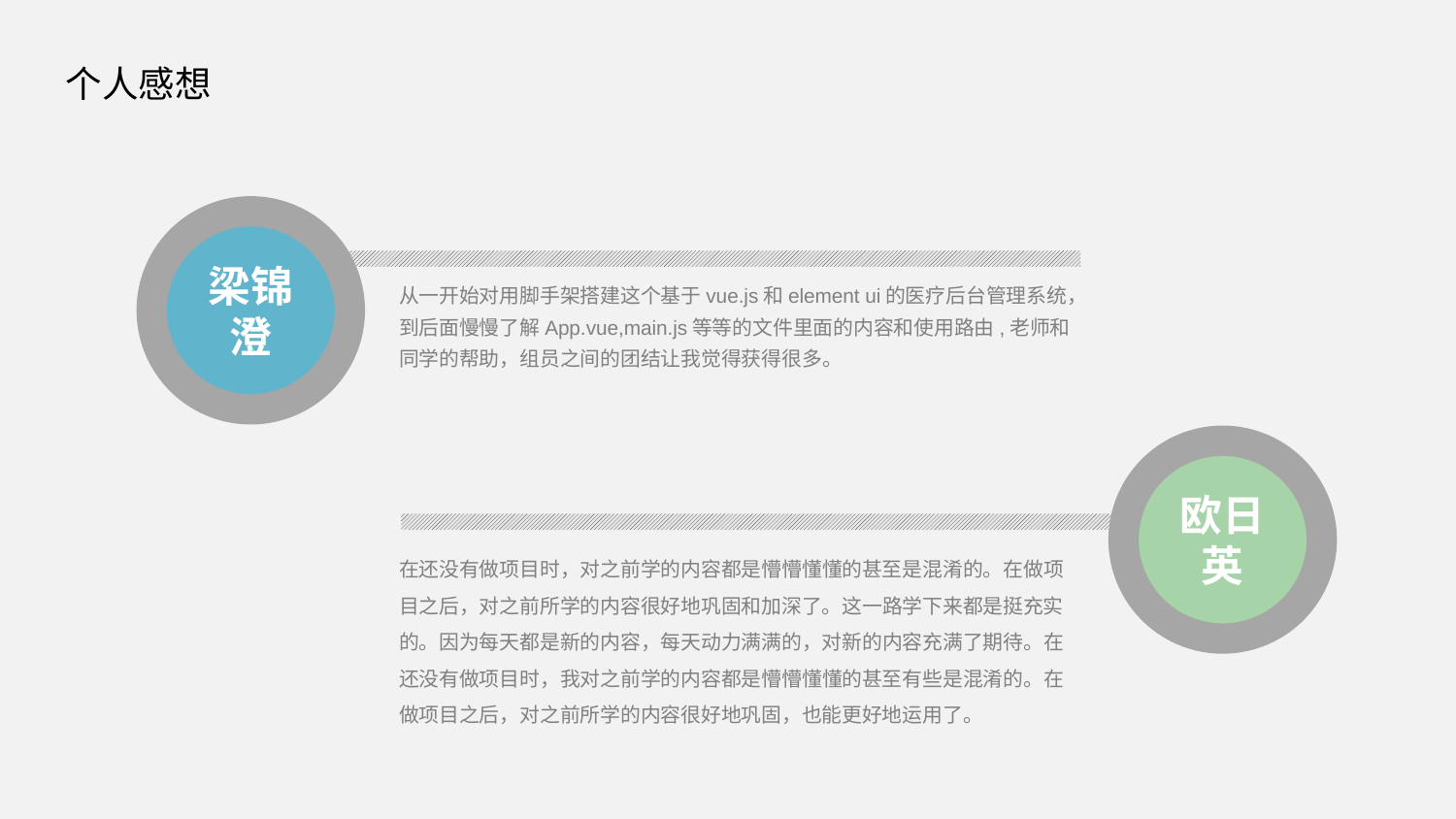

个人感想
梁锦澄

从一开始对用脚手架搭建这个基于vue.js和element ui的医疗后台管理系统，到后面慢慢了解App.vue,main.js等等的文件里面的内容和使用路由,老师和同学的帮助，组员之间的团结让我觉得获得很多。
欧日英

在还没有做项目时，对之前学的内容都是懵懵懂懂的甚至是混淆的。在做项目之后，对之前所学的内容很好地巩固和加深了。这一路学下来都是挺充实的。因为每天都是新的内容，每天动力满满的，对新的内容充满了期待。在还没有做项目时，我对之前学的内容都是懵懵懂懂的甚至有些是混淆的。在做项目之后，对之前所学的内容很好地巩固，也能更好地运用了。